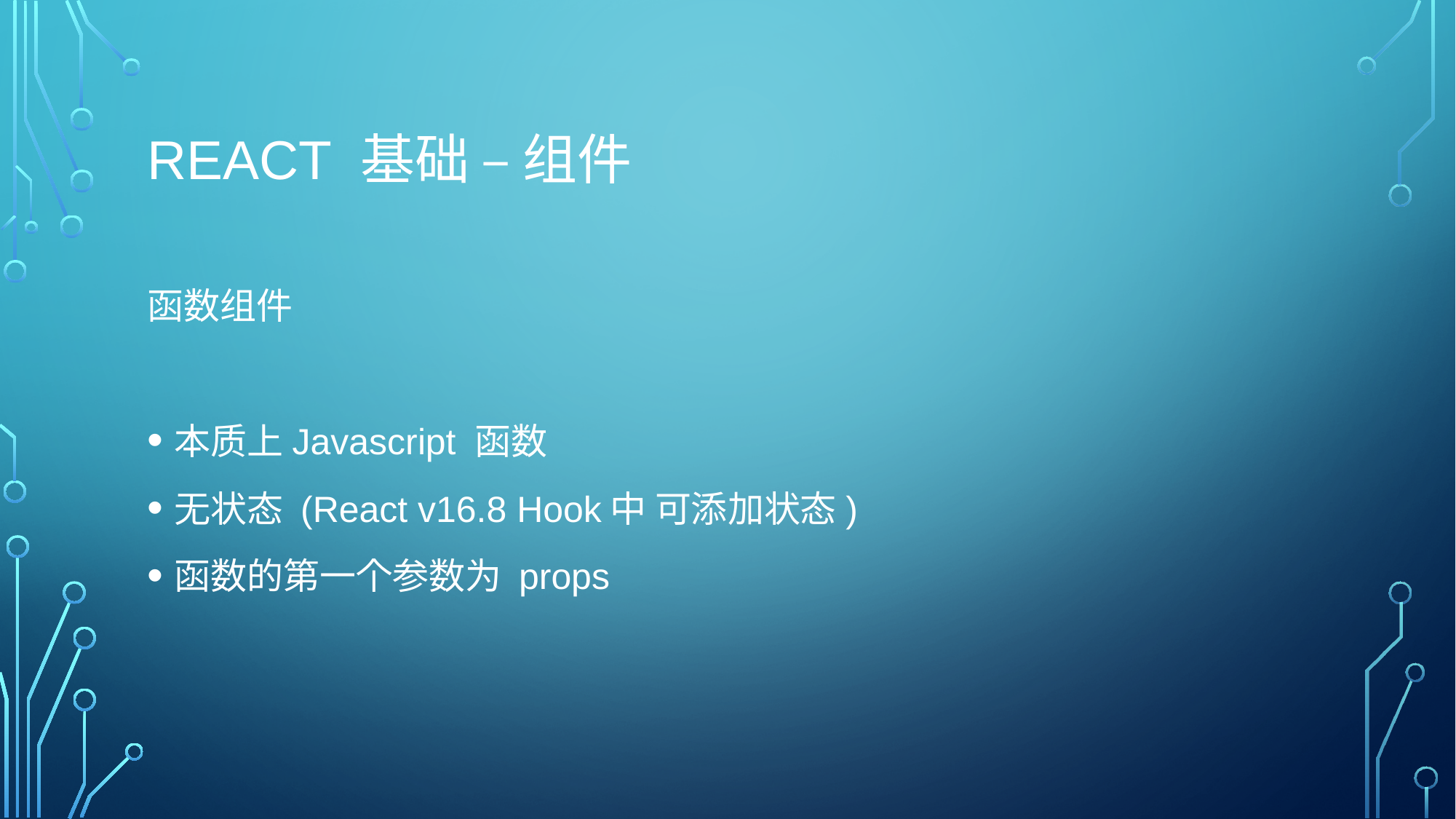

# React 基础 – 组件
函数组件

本质上Javascript 函数
无状态 (React v16.8 Hook中 可添加状态)
函数的第一个参数为 props